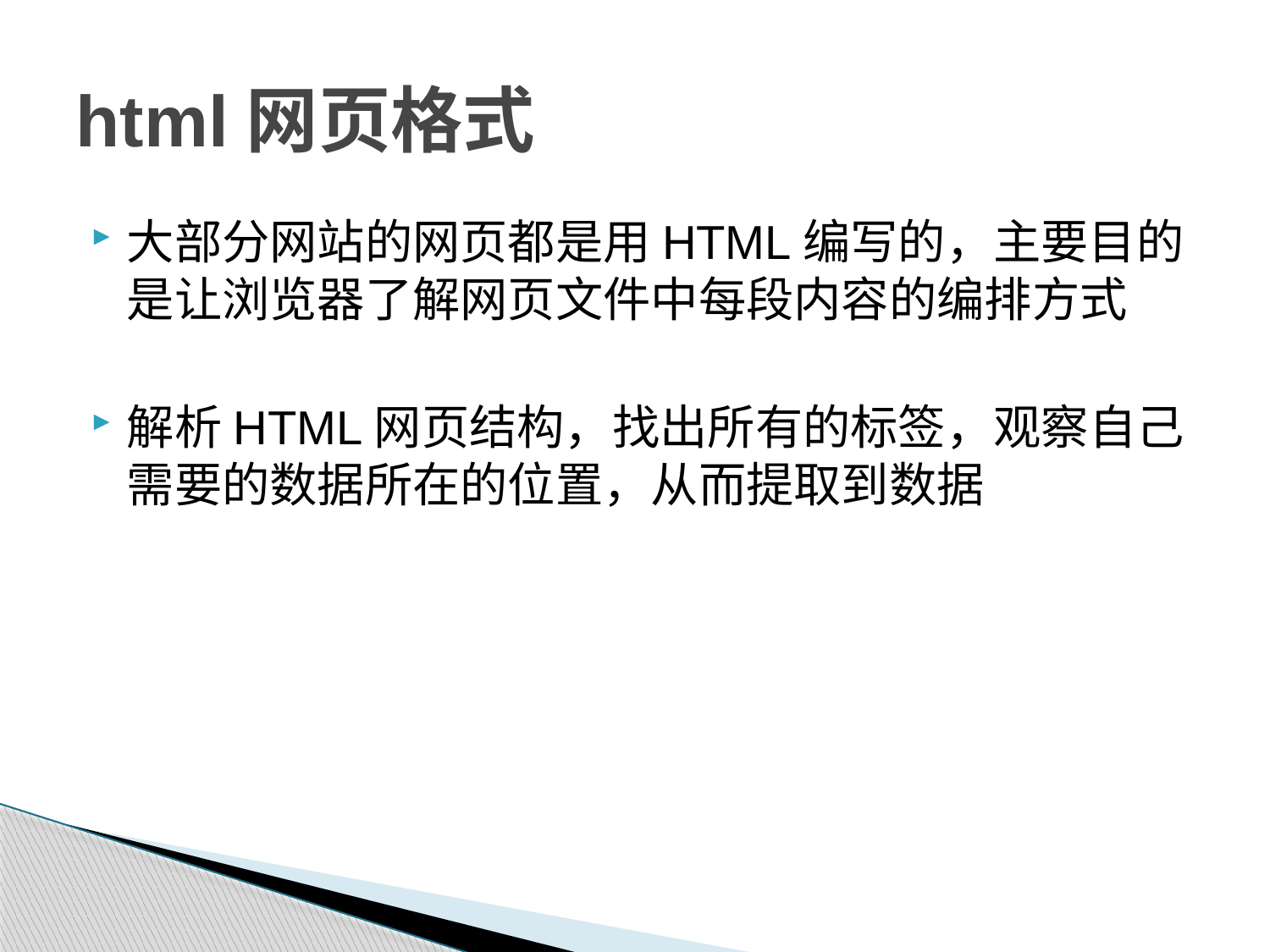

# html网页格式
大部分网站的网页都是用HTML编写的，主要目的是让浏览器了解网页文件中每段内容的编排方式

解析HTML网页结构，找出所有的标签，观察自己需要的数据所在的位置，从而提取到数据